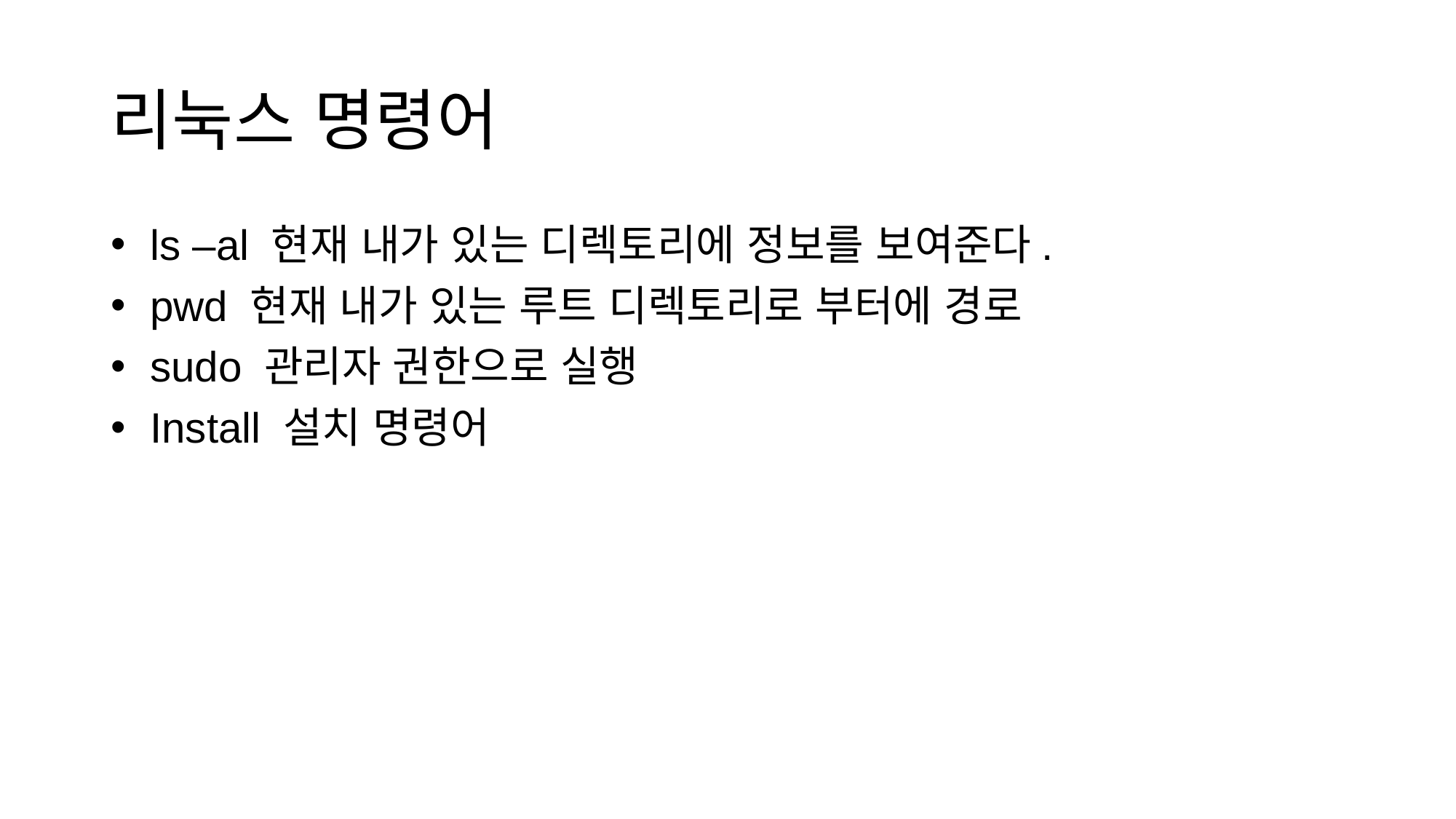

# 리눅스 명령어
 ls –al 현재 내가 있는 디렉토리에 정보를 보여준다.
 pwd 현재 내가 있는 루트 디렉토리로 부터에 경로
 sudo 관리자 권한으로 실행
 Install 설치 명령어